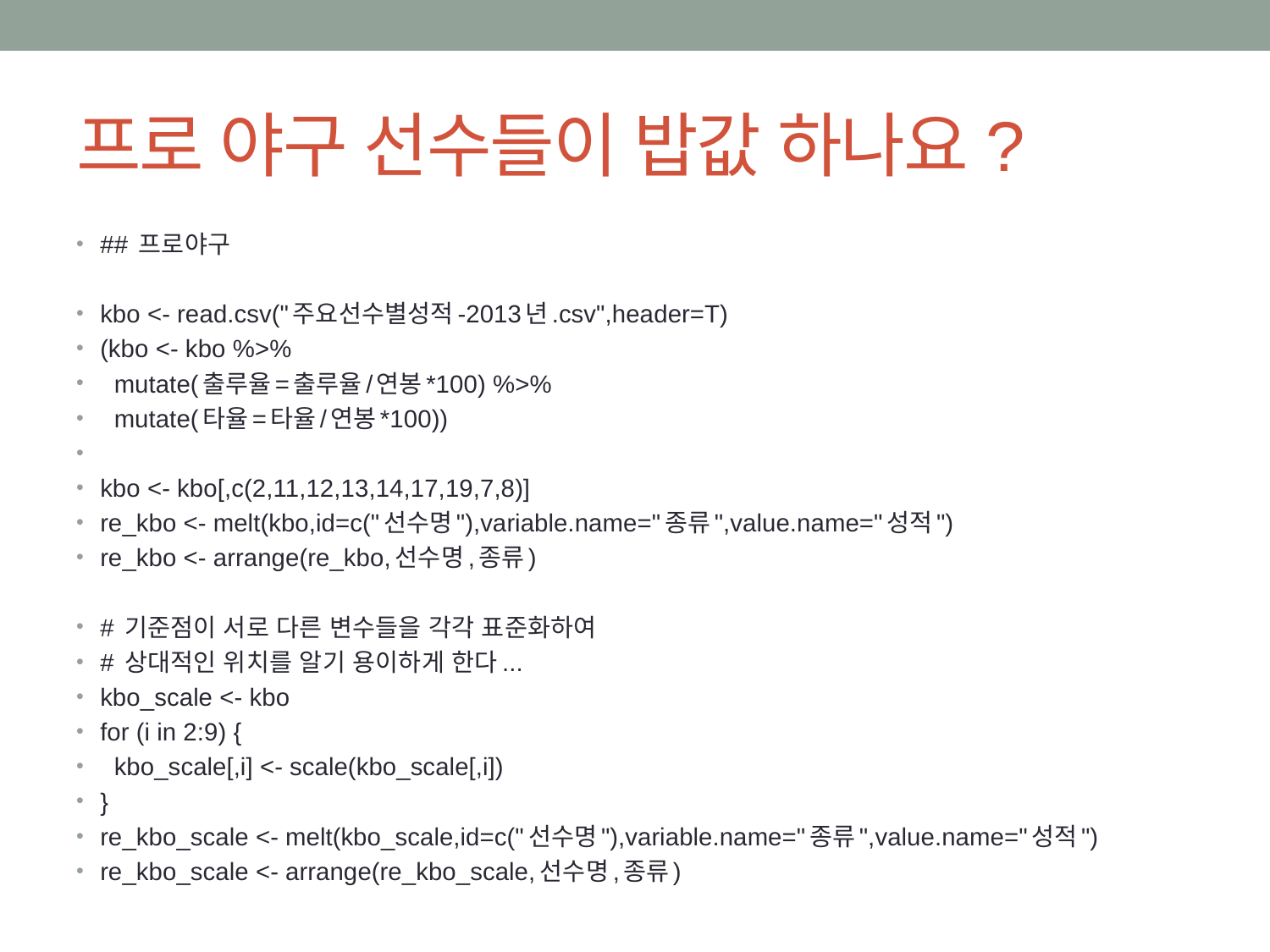

# 프로 야구 선수들이 밥값 하나요?
## 프로야구

kbo <- read.csv("주요선수별성적-2013년.csv",header=T)
(kbo <- kbo %>%
  mutate(출루율=출루율/연봉*100) %>%
  mutate(타율=타율/연봉*100))

kbo <- kbo[,c(2,11,12,13,14,17,19,7,8)]
re_kbo <- melt(kbo,id=c("선수명"),variable.name="종류",value.name="성적")
re_kbo <- arrange(re_kbo,선수명,종류)

# 기준점이 서로 다른 변수들을 각각 표준화하여
# 상대적인 위치를 알기 용이하게 한다...
kbo_scale <- kbo
for (i in 2:9) {
  kbo_scale[,i] <- scale(kbo_scale[,i])
}
re_kbo_scale <- melt(kbo_scale,id=c("선수명"),variable.name="종류",value.name="성적")
re_kbo_scale <- arrange(re_kbo_scale,선수명,종류)